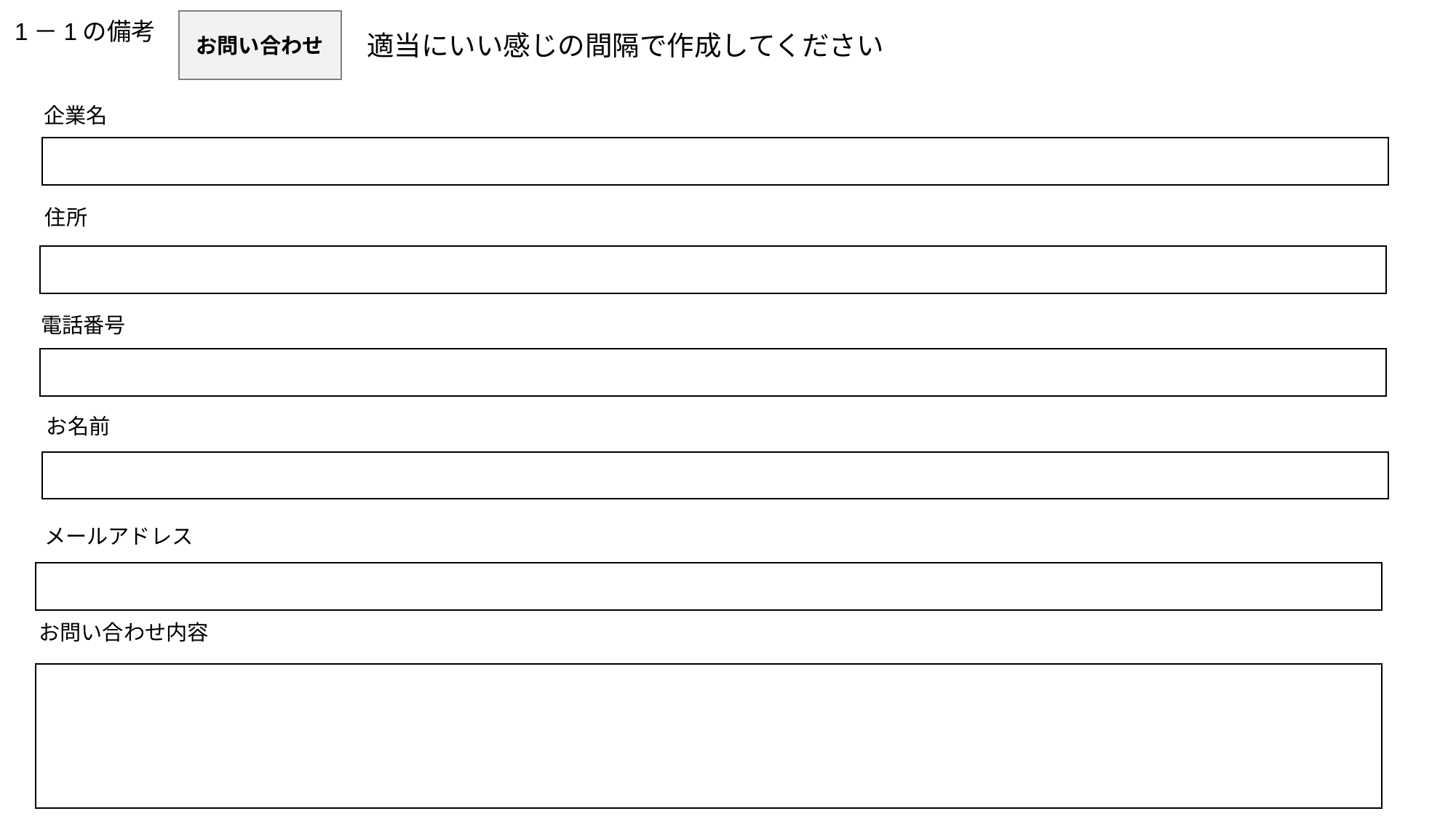

1－1の備考
お問い合わせ
適当にいい感じの間隔で作成してください
企業名

住所

電話番号

お名前

メールアドレス

お問い合わせ内容